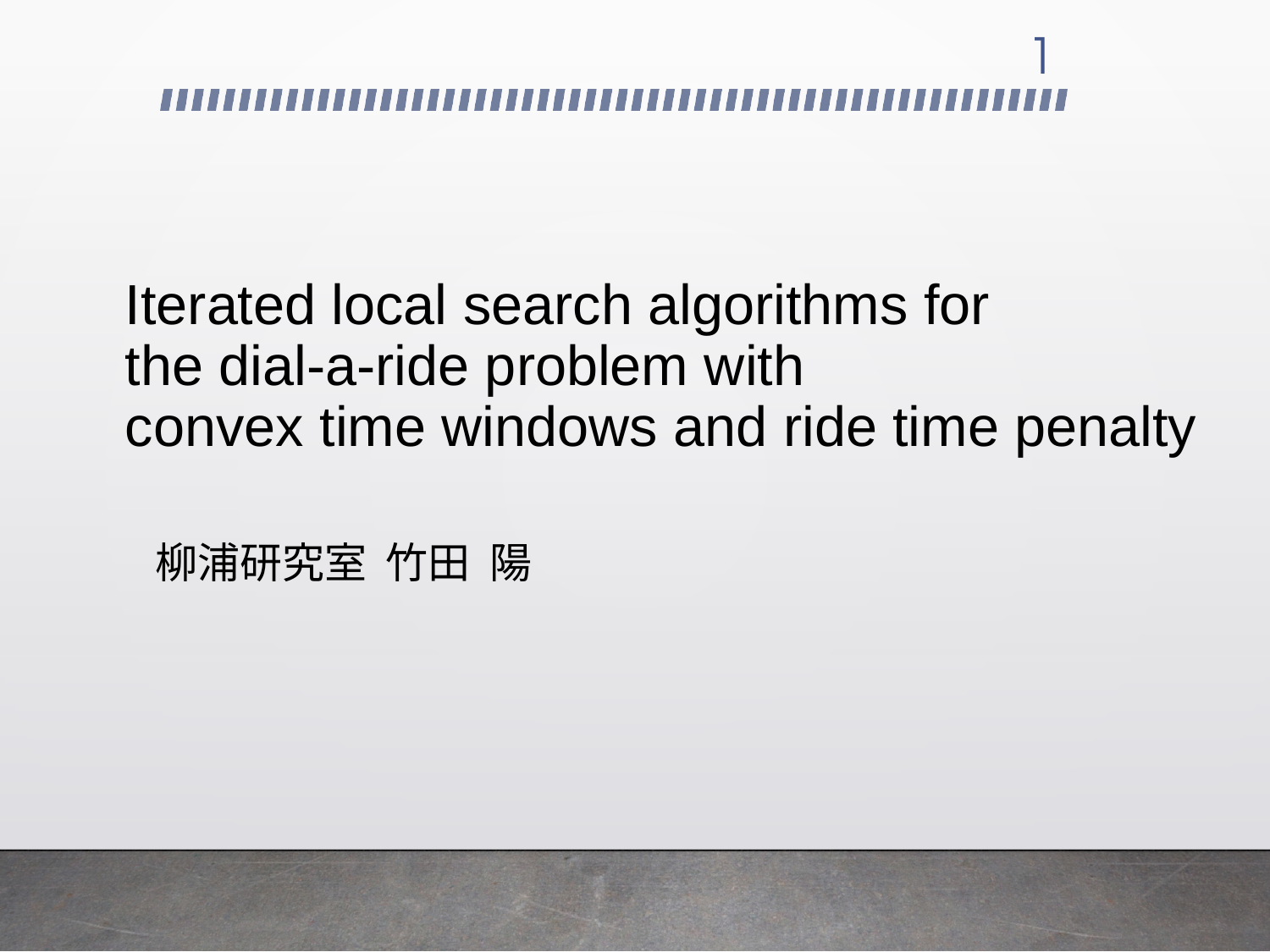

1
# Iterated local search algorithms for the dial-a-ride problem with convex time windows and ride time penalty
柳浦研究室  竹田  陽